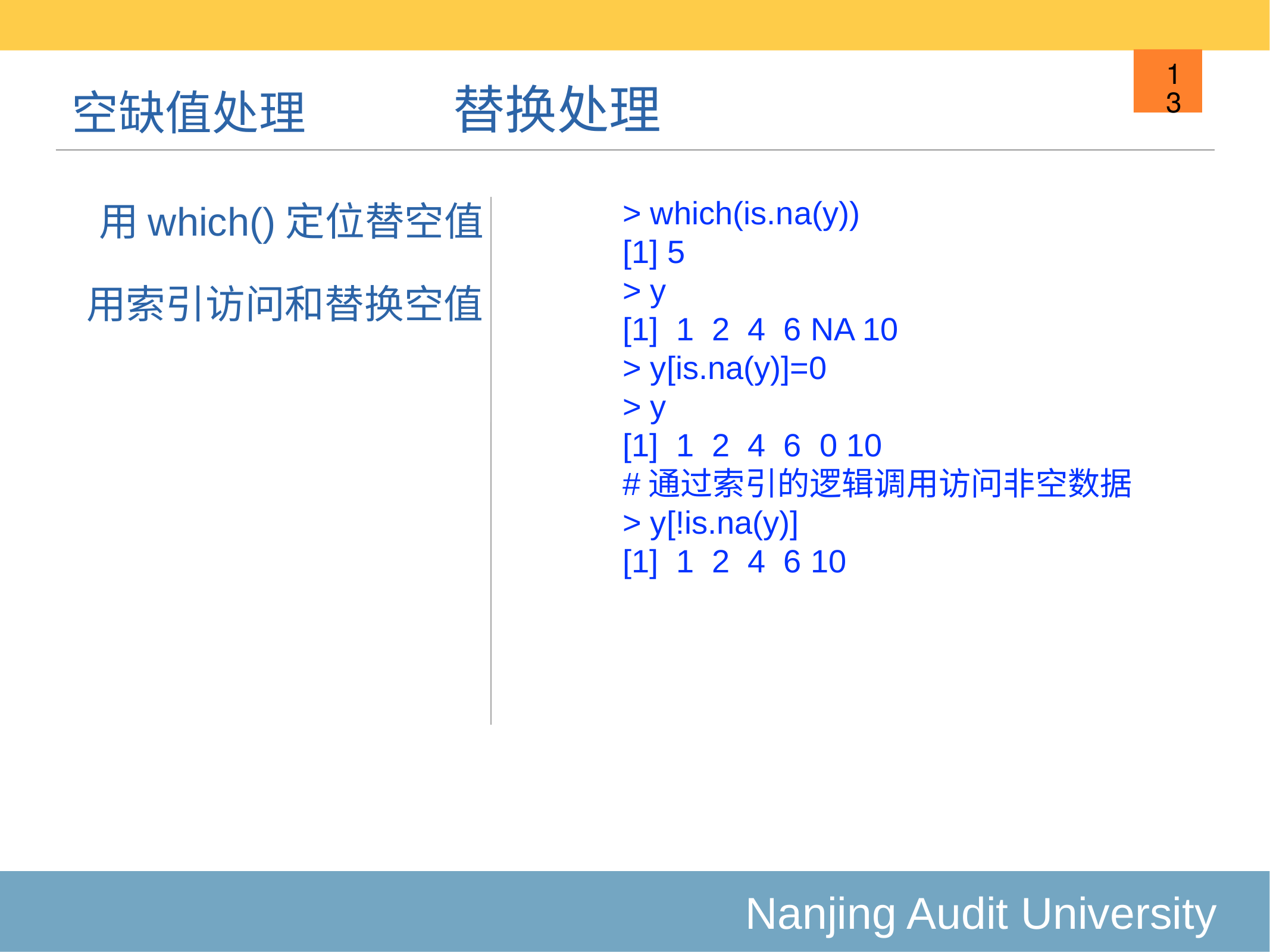

# 空缺值处理
替换处理
13
用which()定位替空值
> which(is.na(y))
[1] 5
> y
[1]  1  2  4  6 NA 10
> y[is.na(y)]=0
> y
[1]  1  2  4  6  0 10
#通过索引的逻辑调用访问非空数据
> y[!is.na(y)]
[1]  1  2  4  6 10
用索引访问和替换空值